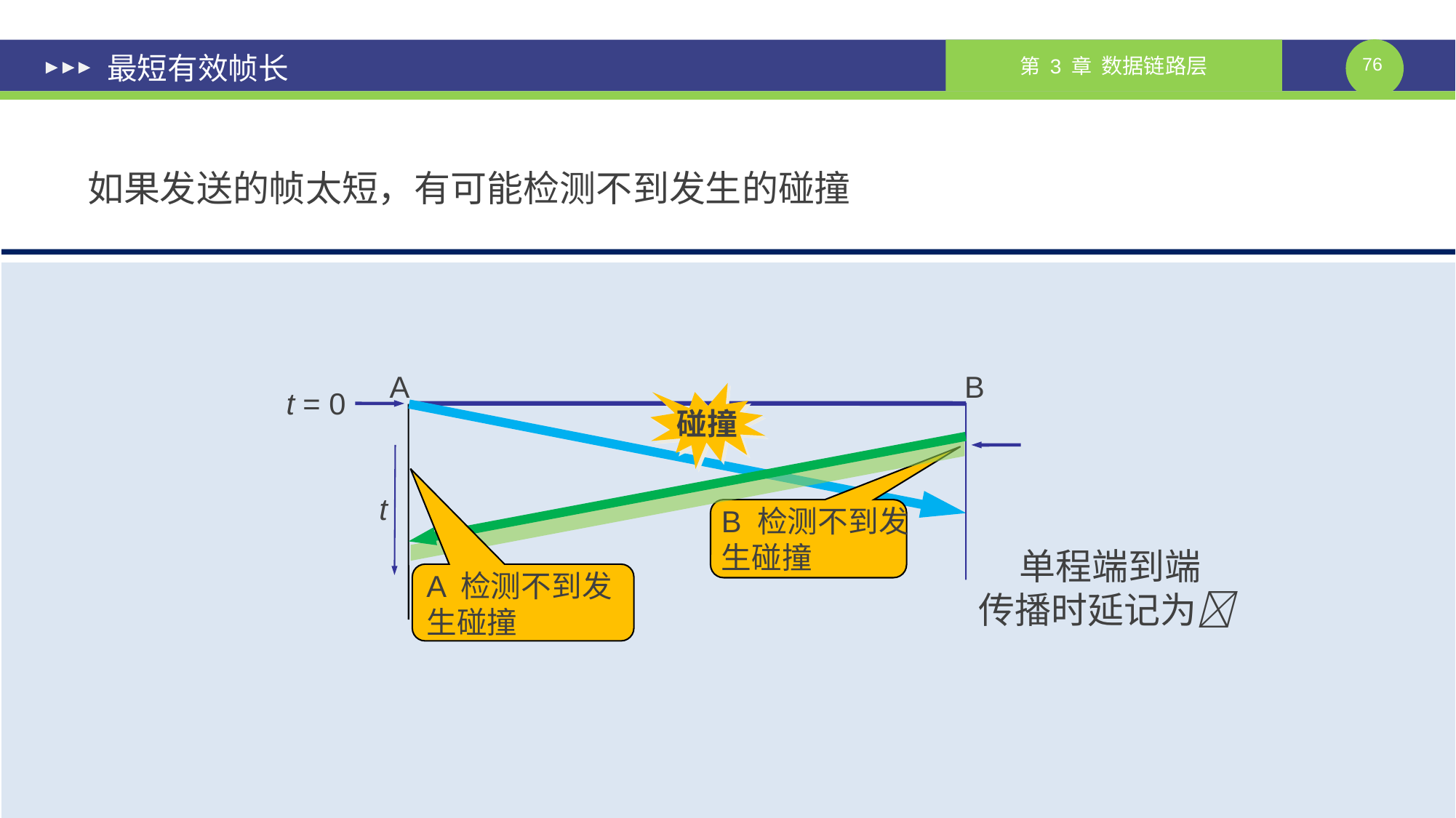

# 最短有效帧长
如果发送的帧太短，有可能检测不到发生的碰撞

A
B
t = 0
碰撞

B 检测不到发生碰撞

t
单程端到端
传播时延记为τ
A 检测不到发生碰撞

课件制作人：谢钧 谢希仁